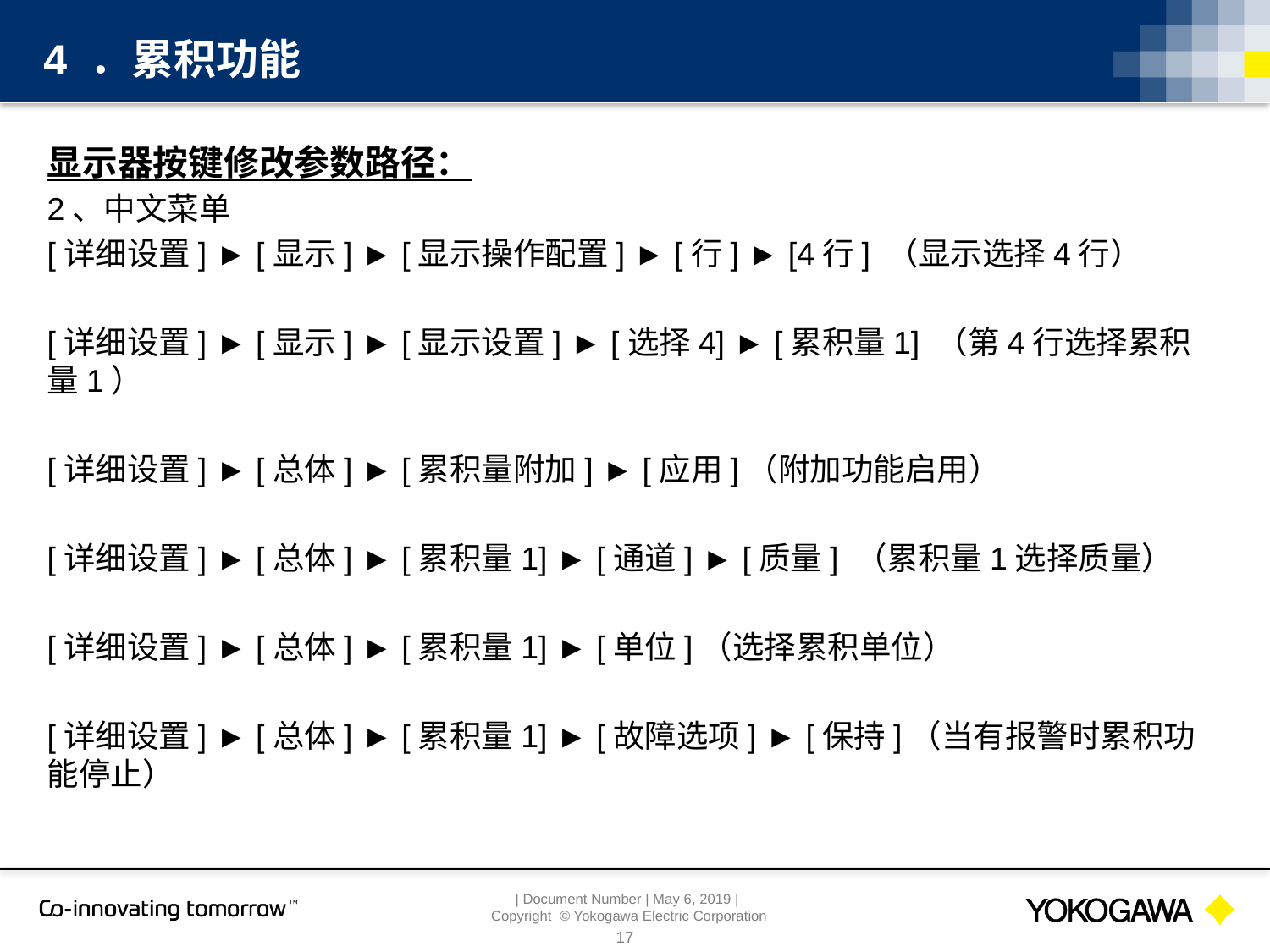

4 ．累积功能
显示器按键修改参数路径：
2、中文菜单
[详细设置] ► [显示] ► [显示操作配置] ► [行] ► [4行] （显示选择4行）

[详细设置] ► [显示] ► [显示设置] ► [选择4] ► [累积量1] （第4行选择累积量1）

[详细设置] ► [总体] ► [累积量附加] ► [应用]（附加功能启用）

[详细设置] ► [总体] ► [累积量1] ► [通道] ► [质量] （累积量1选择质量）

[详细设置] ► [总体] ► [累积量1] ► [单位]（选择累积单位）

[详细设置] ► [总体] ► [累积量1] ► [故障选项] ► [保持]（当有报警时累积功能停止）